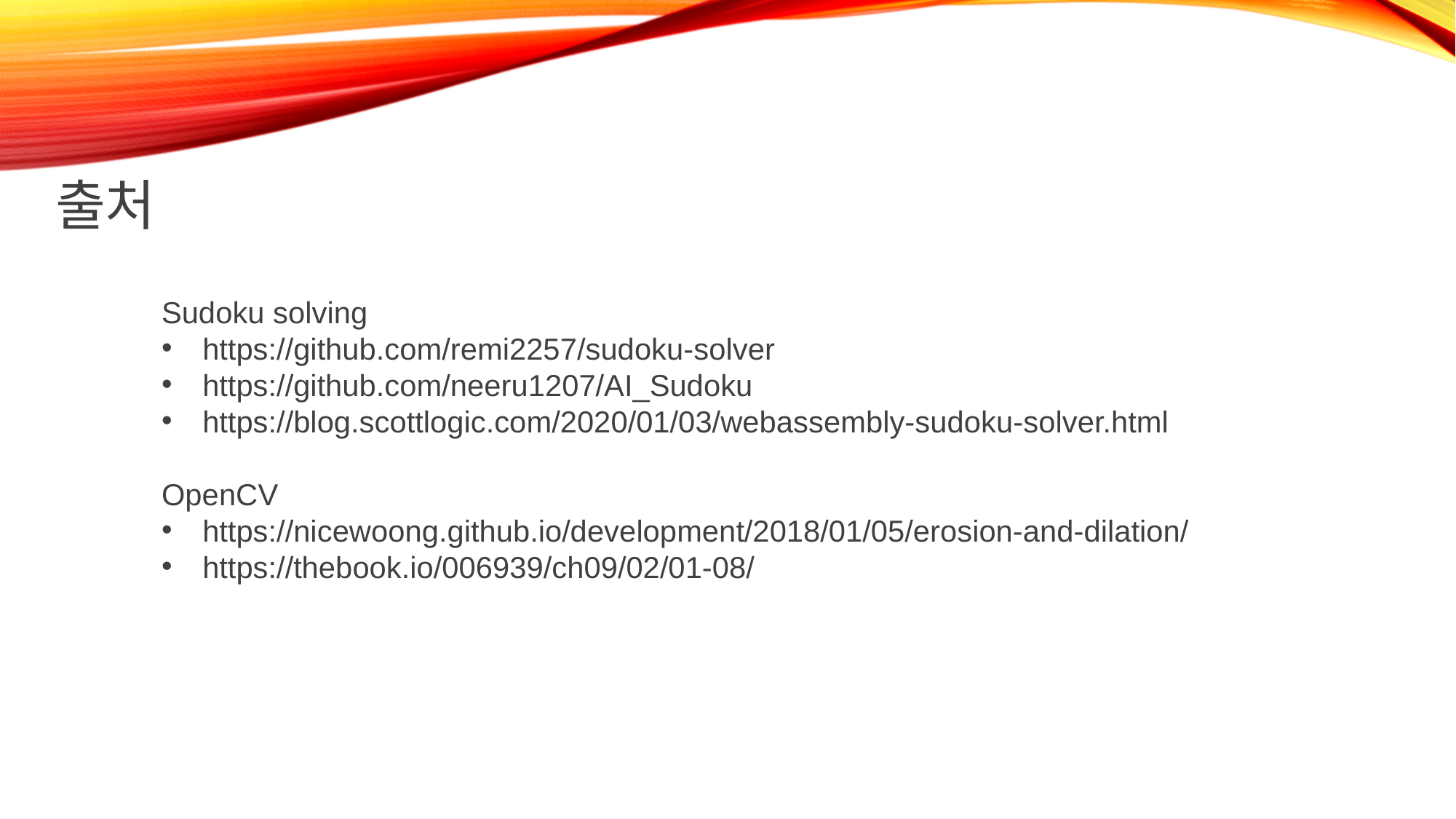

출처
Sudoku solving
https://github.com/remi2257/sudoku-solver
https://github.com/neeru1207/AI_Sudoku
https://blog.scottlogic.com/2020/01/03/webassembly-sudoku-solver.html

OpenCV
https://nicewoong.github.io/development/2018/01/05/erosion-and-dilation/
https://thebook.io/006939/ch09/02/01-08/